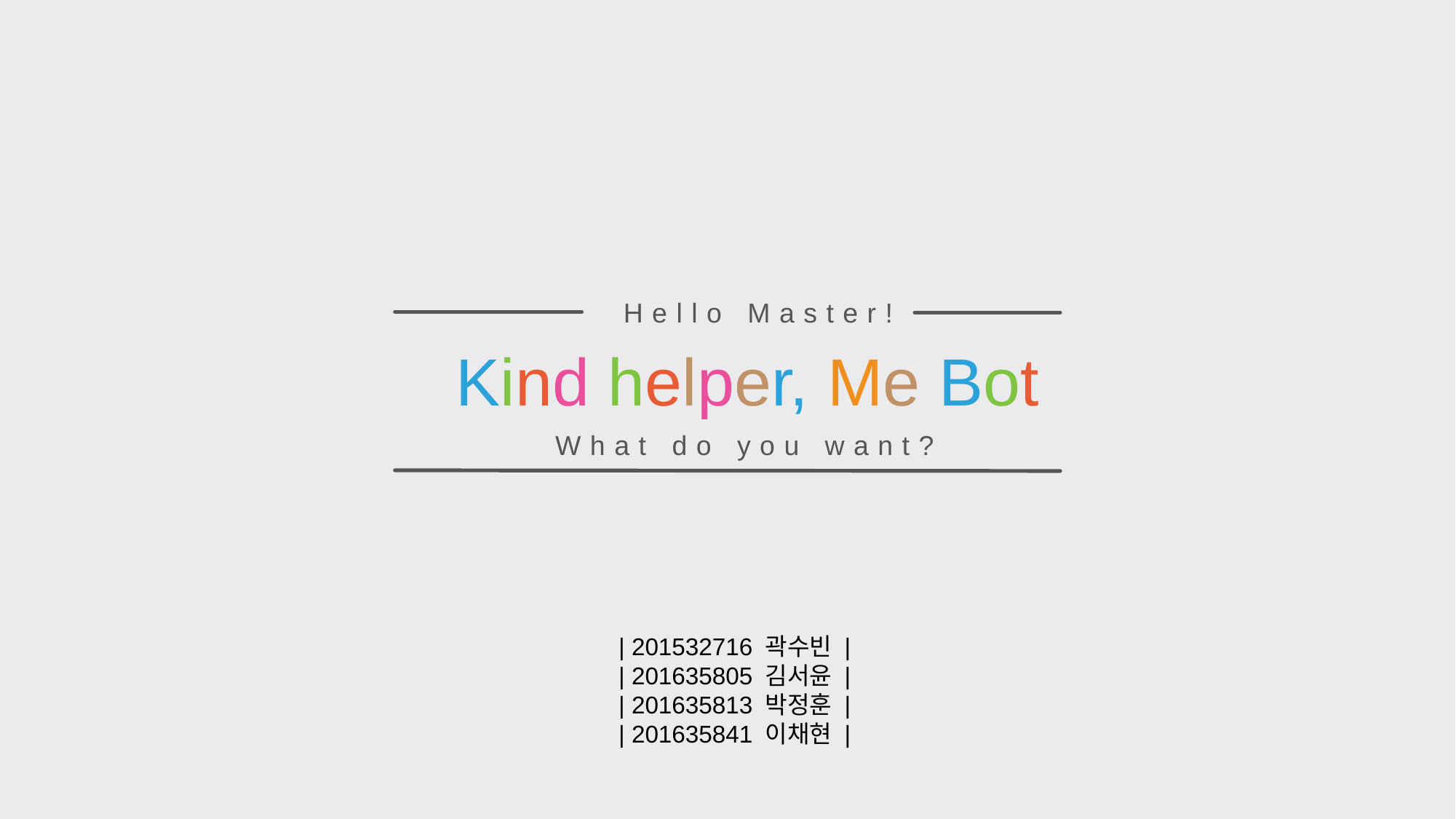

Hello Master!
Kind helper, Me Bot
What do you want?
| 201532716 곽수빈 | | 201635805 김서윤 | | 201635813 박정훈 | | 201635841 이채현 |